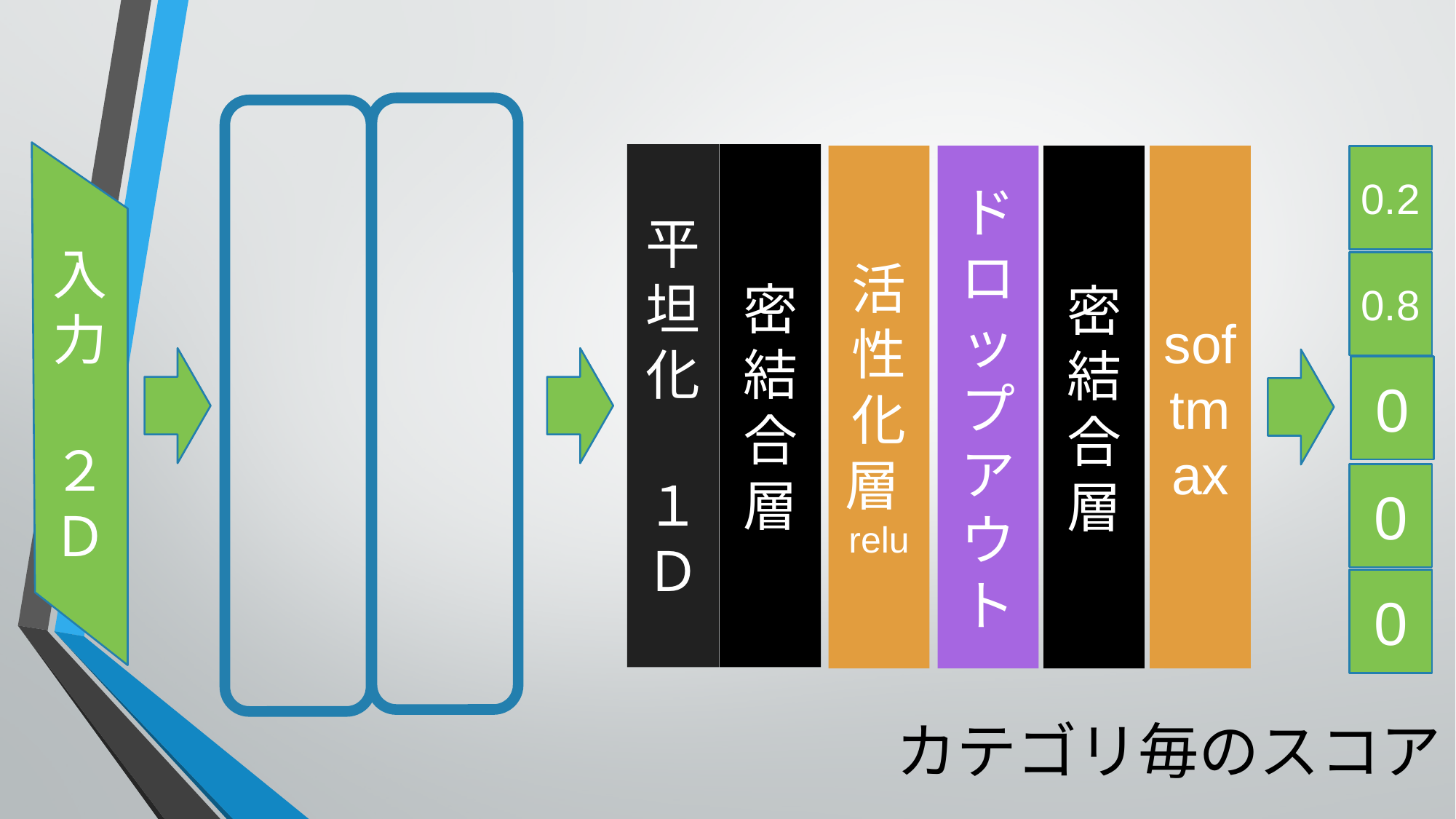

入力　２Ｄ
平坦化

１Ｄ
密結合層
活性化層relu
ドロップアウト
密結合層
softmax
0.2
0.8
0
0
0

カテゴリ毎のスコア